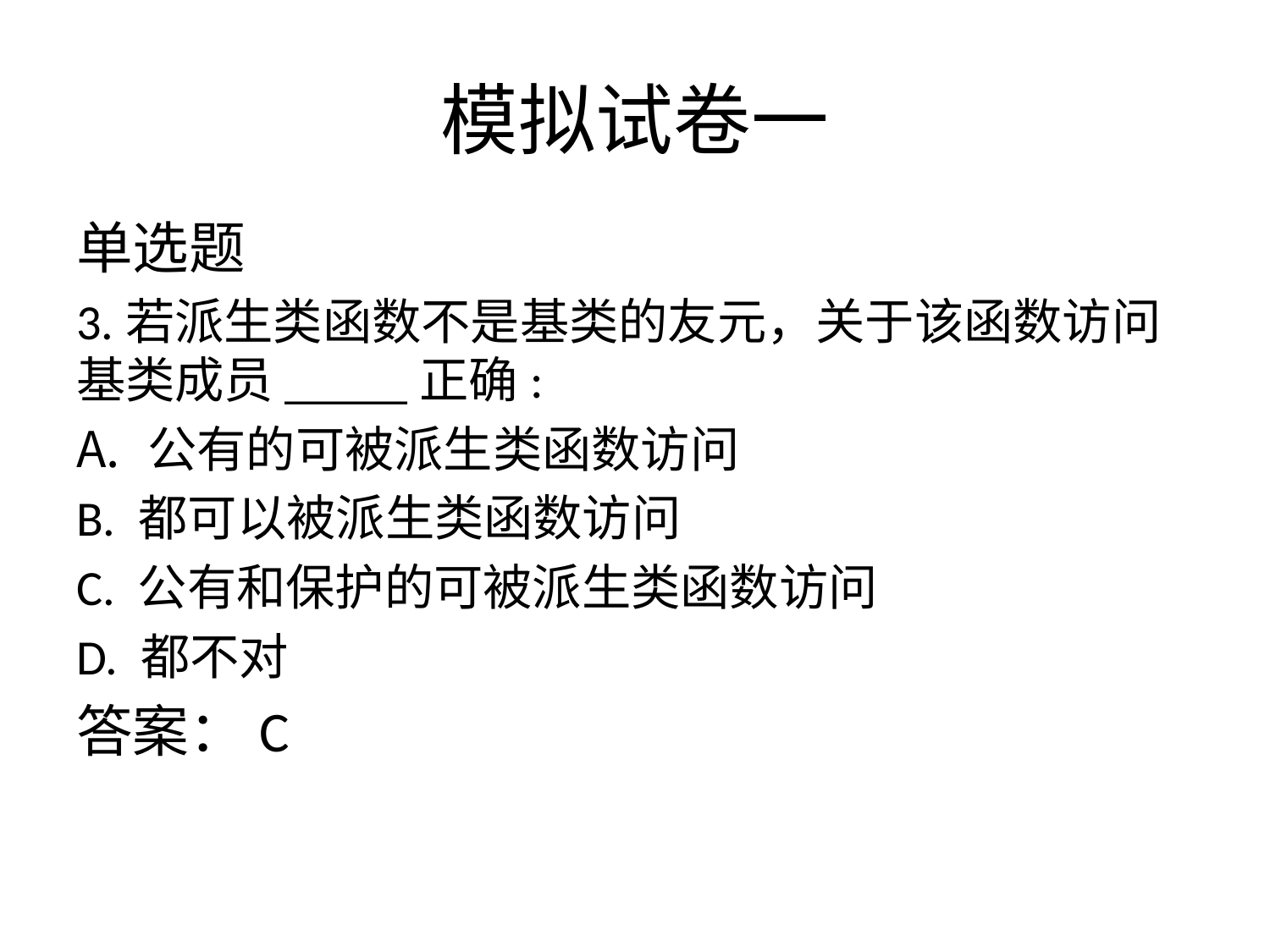

# 模拟试卷一
单选题
3.若派生类函数不是基类的友元，关于该函数访问基类成员_____正确:
公有的可被派生类函数访问
B. 都可以被派生类函数访问
C. 公有和保护的可被派生类函数访问
D. 都不对
答案：C